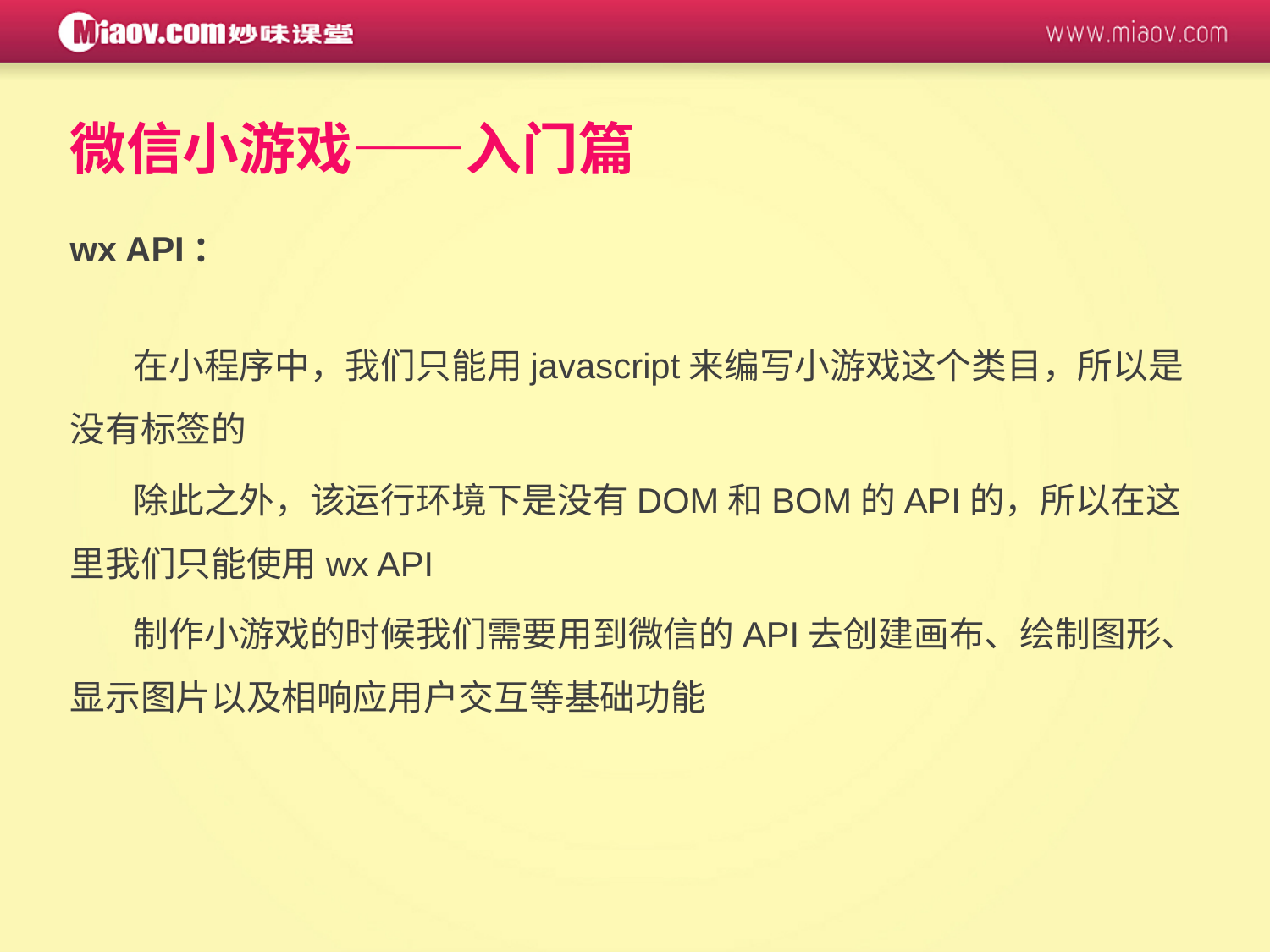

微信小游戏——入门篇

wx API：

在小程序中，我们只能用javascript来编写小游戏这个类目，所以是没有标签的
除此之外，该运行环境下是没有DOM和BOM的API的，所以在这里我们只能使用wx API
制作小游戏的时候我们需要用到微信的API去创建画布、绘制图形、显示图片以及相响应用户交互等基础功能